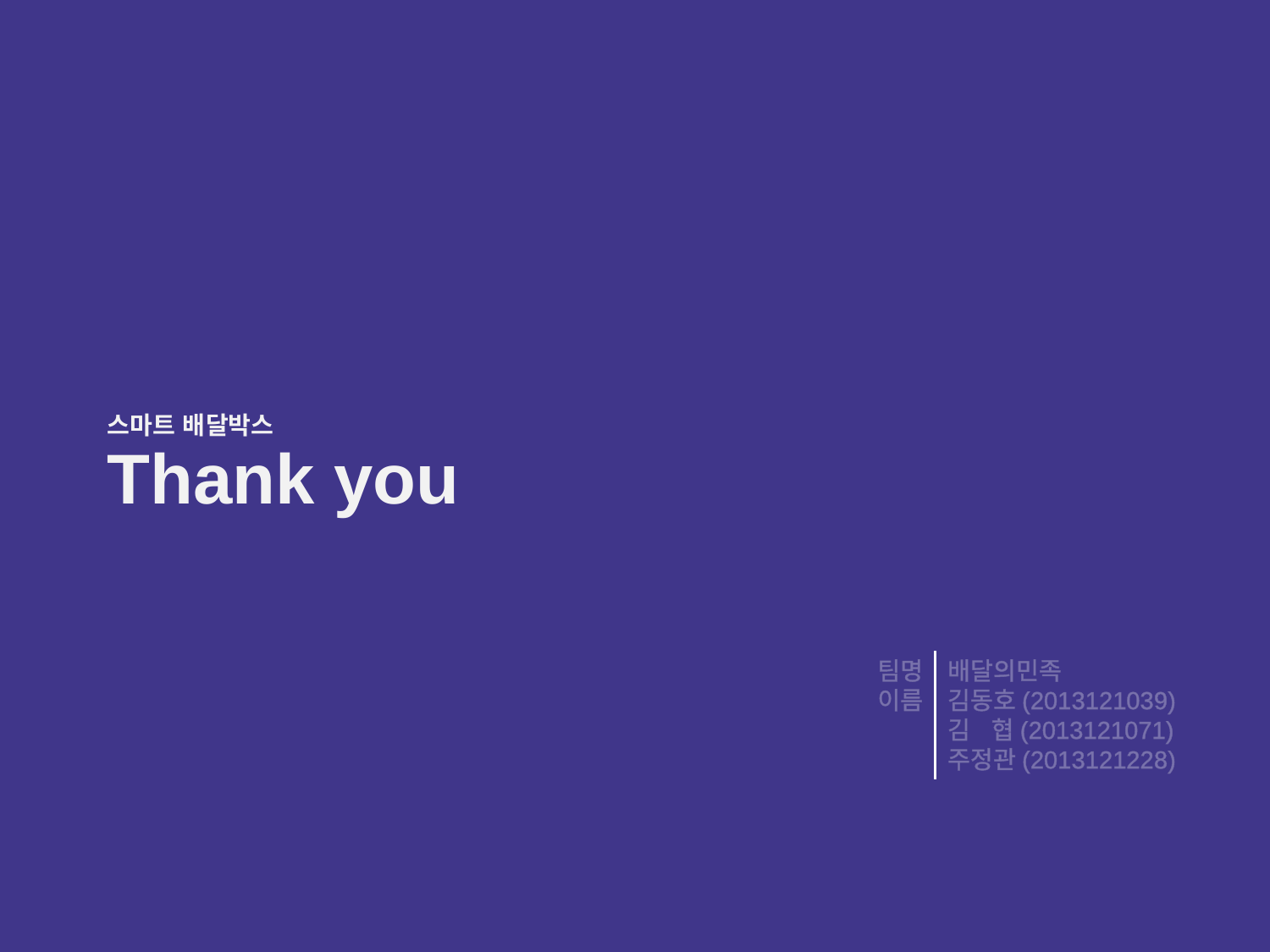

스마트 배달박스
Thank you

팀명
이름
배달의민족
김동호(2013121039)
김   협(2013121071)
주정관(2013121228)